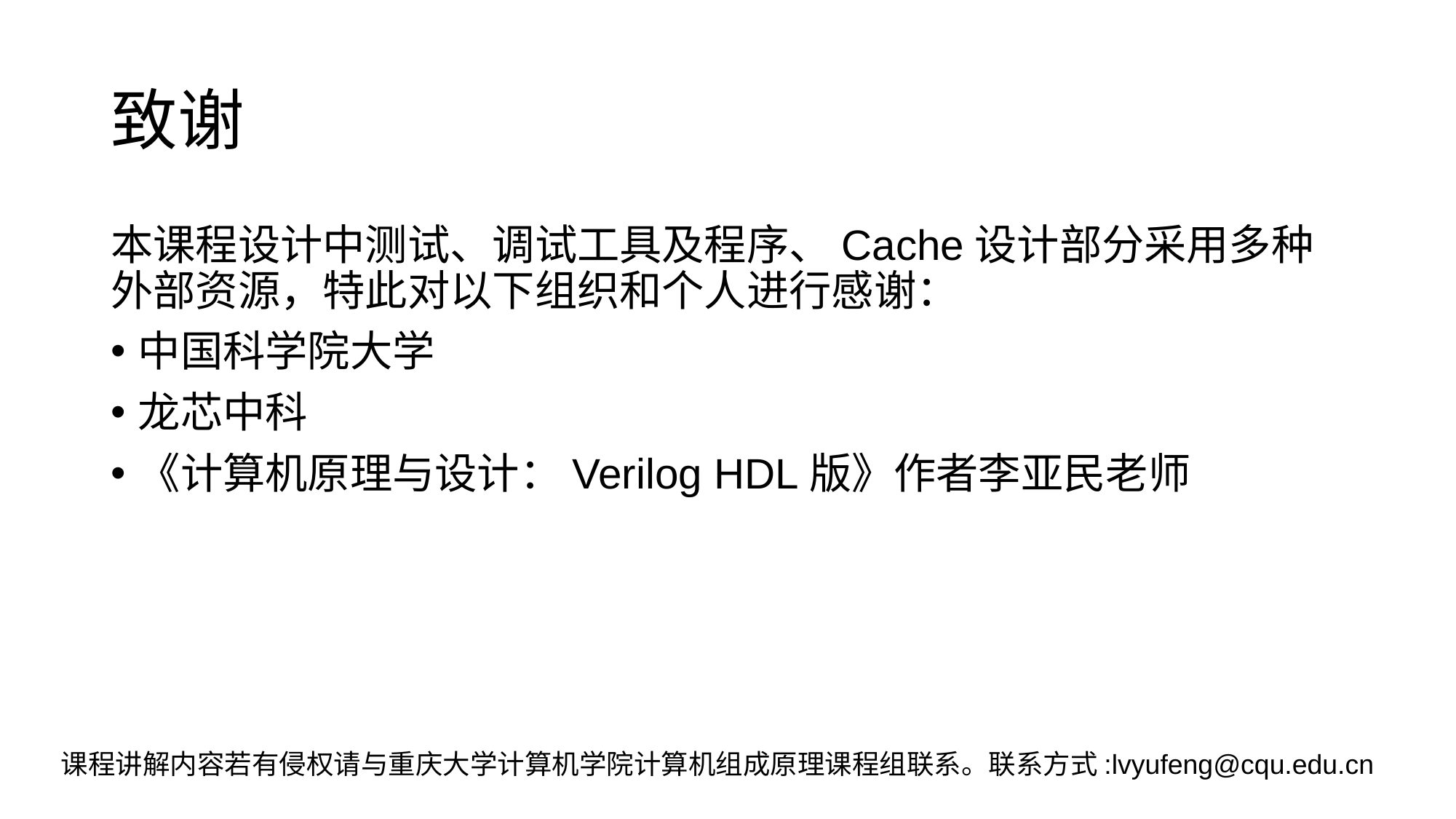

# 致谢
本课程设计中测试、调试工具及程序、Cache设计部分采用多种外部资源，特此对以下组织和个人进行感谢：
中国科学院大学
龙芯中科
《计算机原理与设计：Verilog HDL版》作者李亚民老师
课程讲解内容若有侵权请与重庆大学计算机学院计算机组成原理课程组联系。联系方式:lvyufeng@cqu.edu.cn